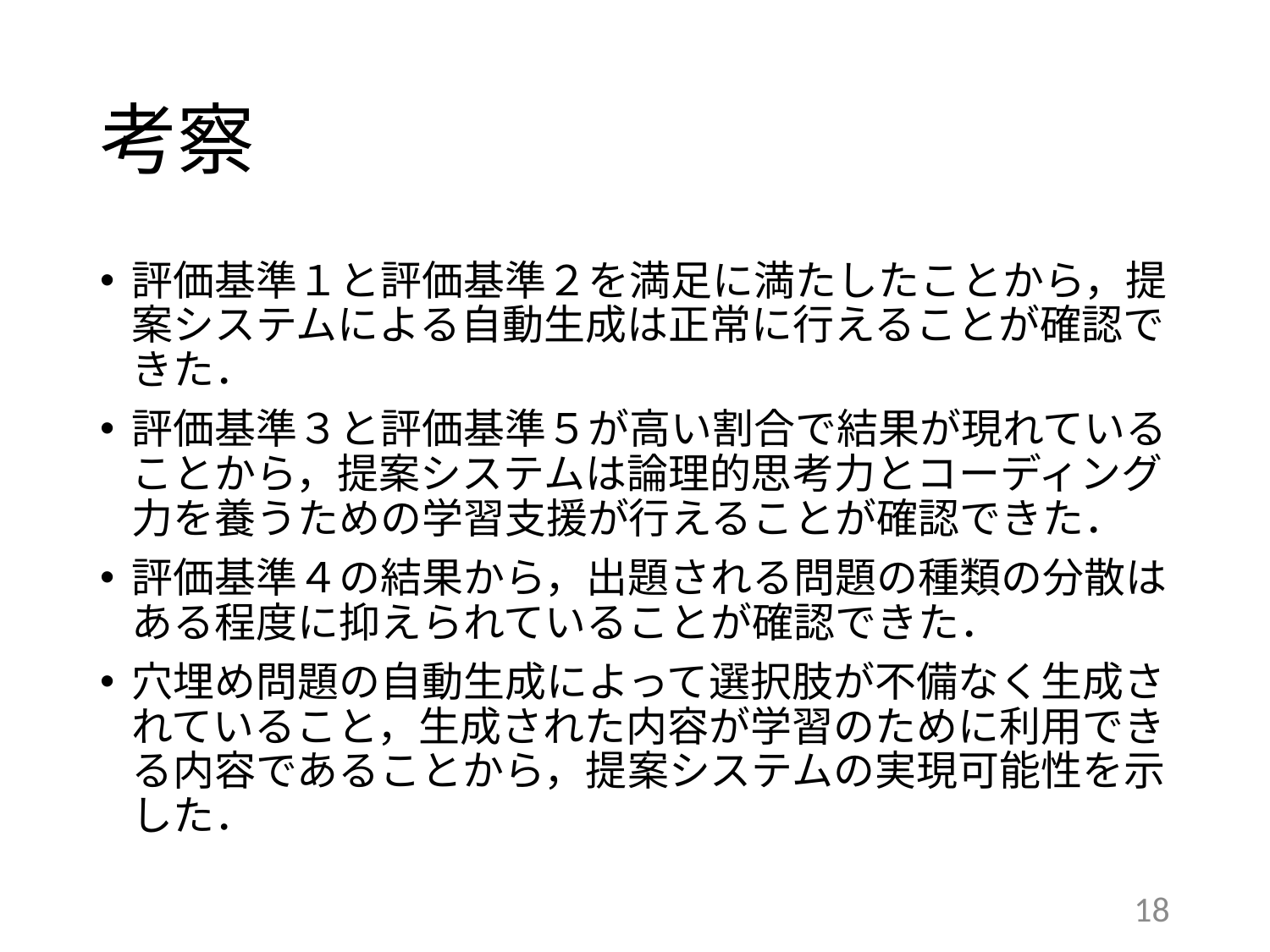

# 考察
評価基準１と評価基準２を満足に満たしたことから，提案システムによる自動生成は正常に行えることが確認できた．
評価基準３と評価基準５が高い割合で結果が現れていることから，提案システムは論理的思考力とコーディング力を養うための学習支援が行えることが確認できた．
評価基準４の結果から，出題される問題の種類の分散はある程度に抑えられていることが確認できた．
穴埋め問題の自動生成によって選択肢が不備なく生成されていること，生成された内容が学習のために利用できる内容であることから，提案システムの実現可能性を示した．

18